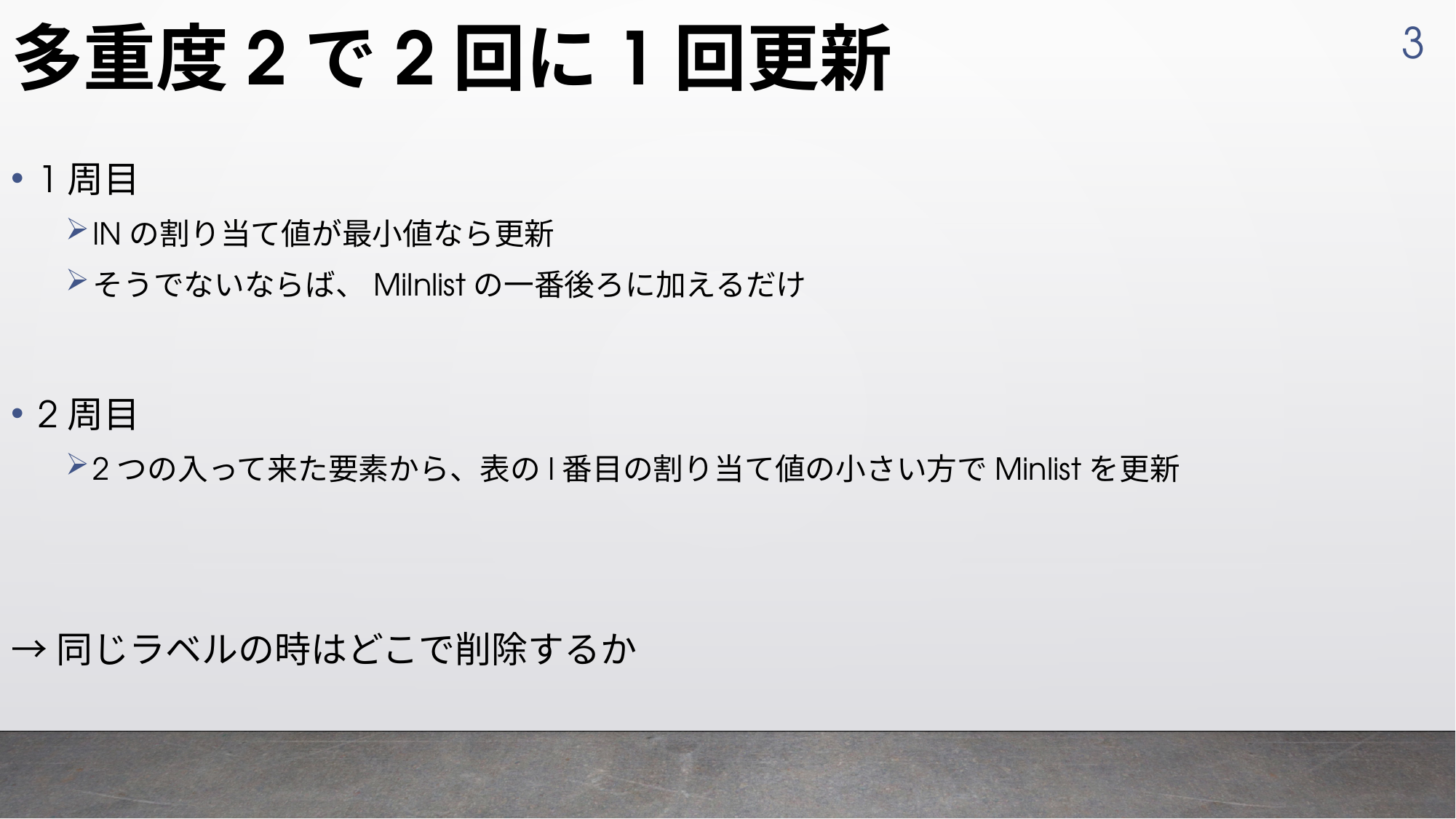

3
# 多重度2で2回に1回更新
1周目
INの割り当て値が最小値なら更新
そうでないならば、Milnlistの一番後ろに加えるだけ

2周目
2つの入って来た要素から、表のI番目の割り当て値の小さい方でMinlistを更新

→同じラベルの時はどこで削除するか